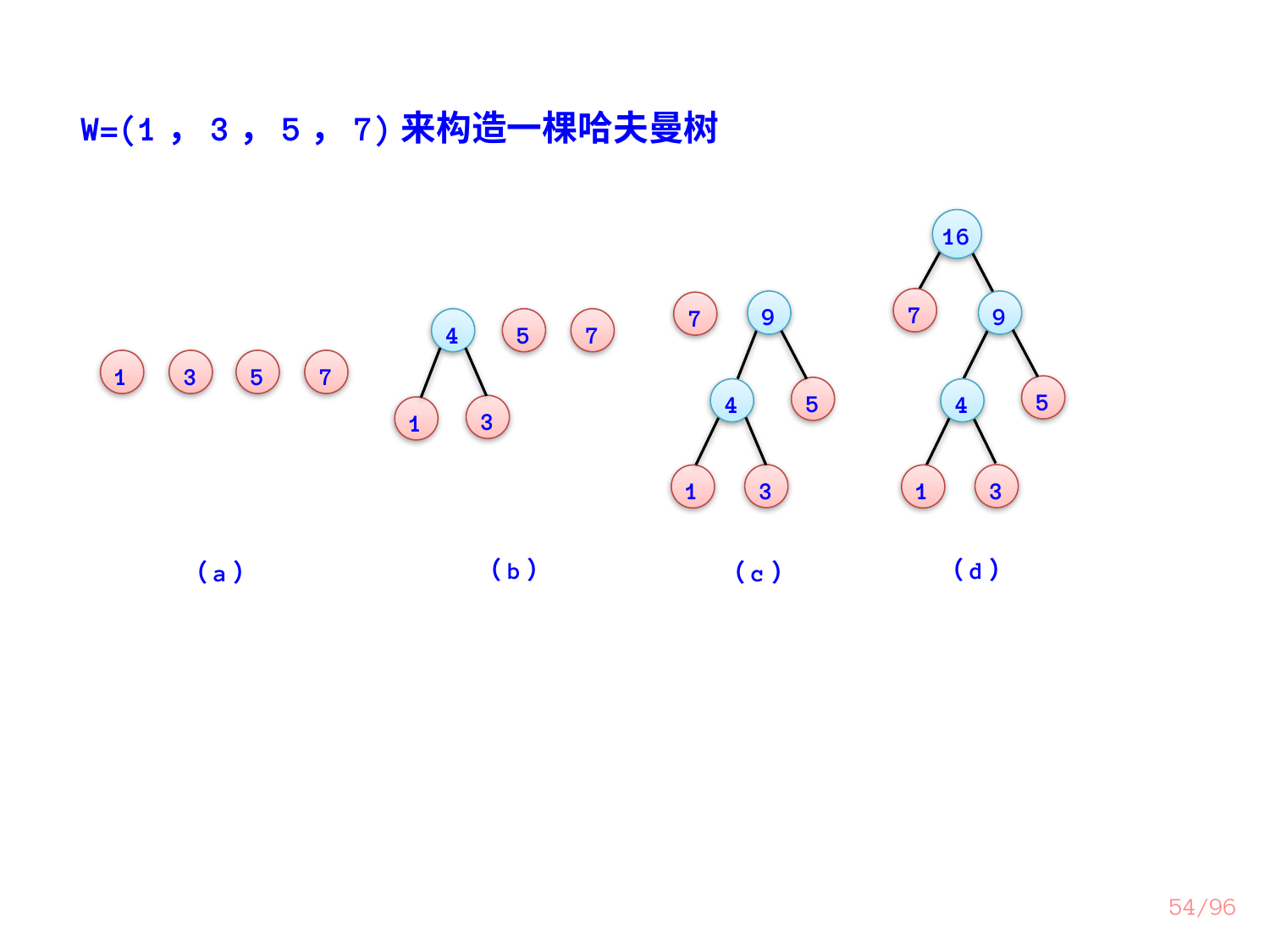

W=(1，3，5，7)来构造一棵哈夫曼树
16

7
9

5
4

3
1
（d）
9
7

5
4

3
1
（c）
4
5
7

3
1
（b）
1
3
5
7
（a）
54/96